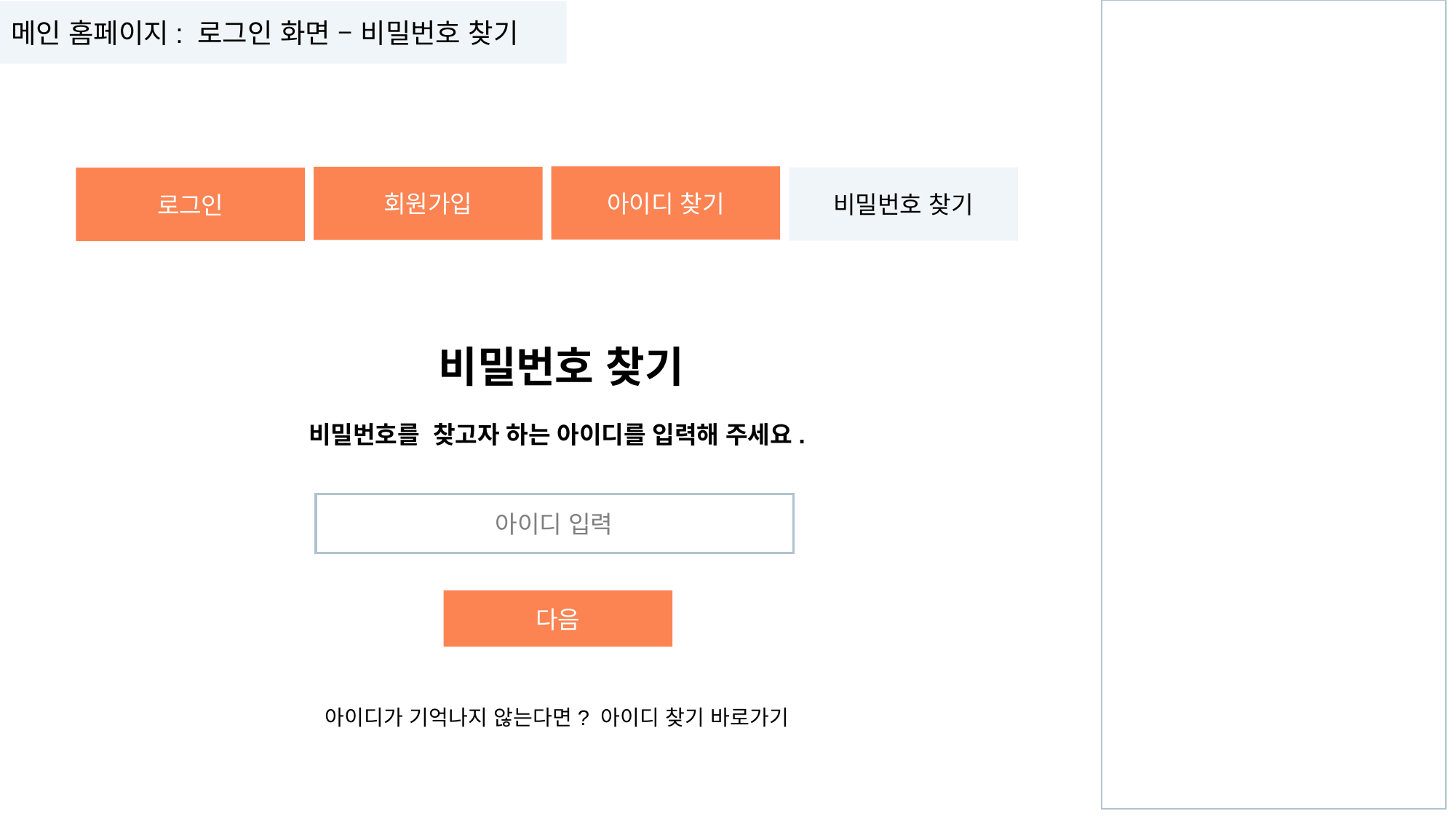

메인 홈페이지: 로그인 화면 – 비밀번호 찾기
아이디 찾기
회원가입
비밀번호 찾기
로그인
비밀번호 찾기
비밀번호를  찾고자 하는 아이디를 입력해 주세요.

아이디 입력
다음
아이디가 기억나지 않는다면? 아이디 찾기 바로가기